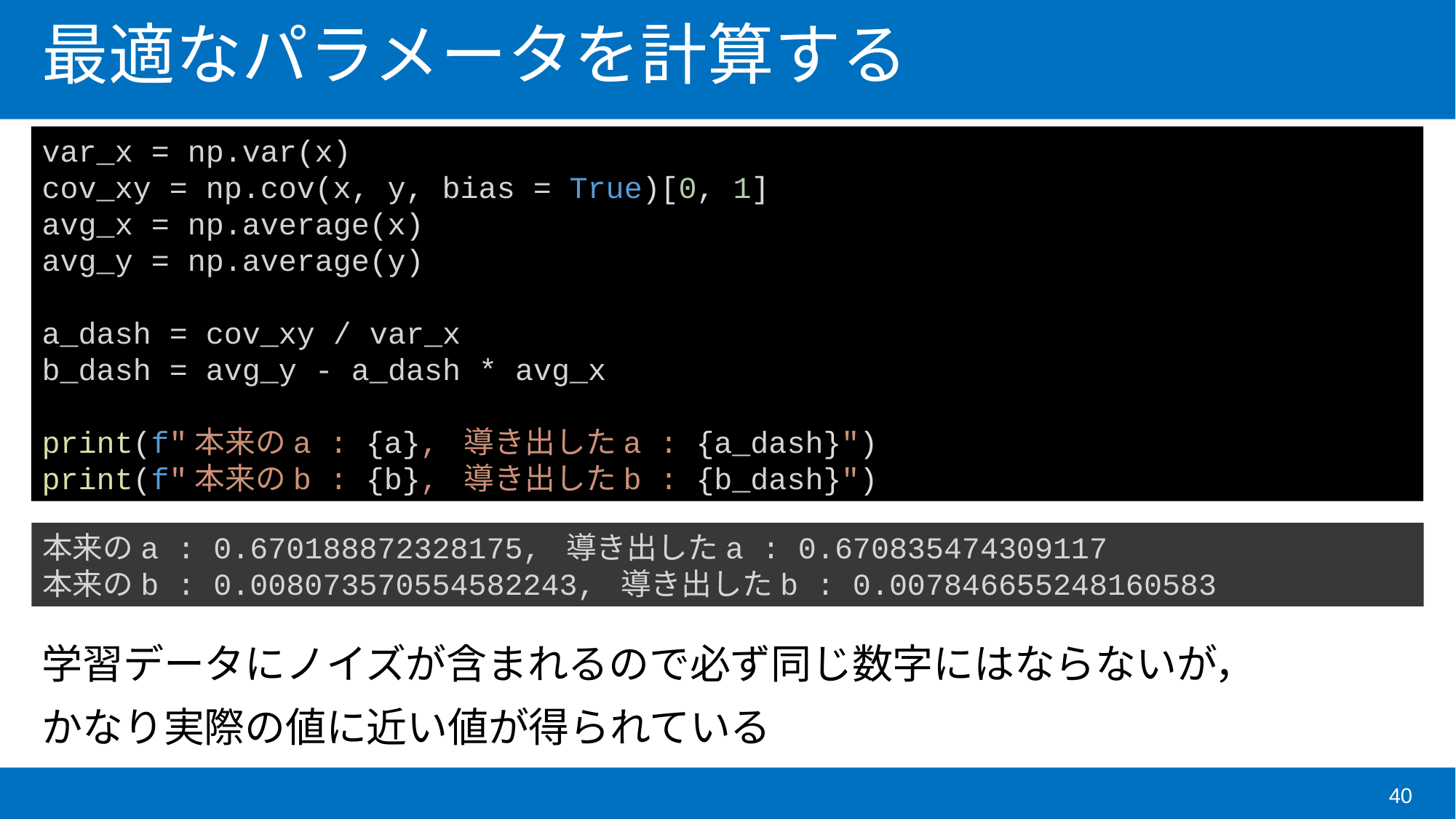

# 最適なパラメータを計算する

学習データにノイズが含まれるので必ず同じ数字にはならないが，
かなり実際の値に近い値が得られている
var_x = np.var(x)
cov_xy = np.cov(x, y, bias = True)[0, 1]
avg_x = np.average(x)
avg_y = np.average(y)
a_dash = cov_xy / var_x
b_dash = avg_y - a_dash * avg_x
print(f"本来のa : {a}, 導き出したa : {a_dash}")
print(f"本来のb : {b}, 導き出したb : {b_dash}")
本来のa : 0.670188872328175, 導き出したa : 0.670835474309117
本来のb : 0.008073570554582243, 導き出したb : 0.007846655248160583
40